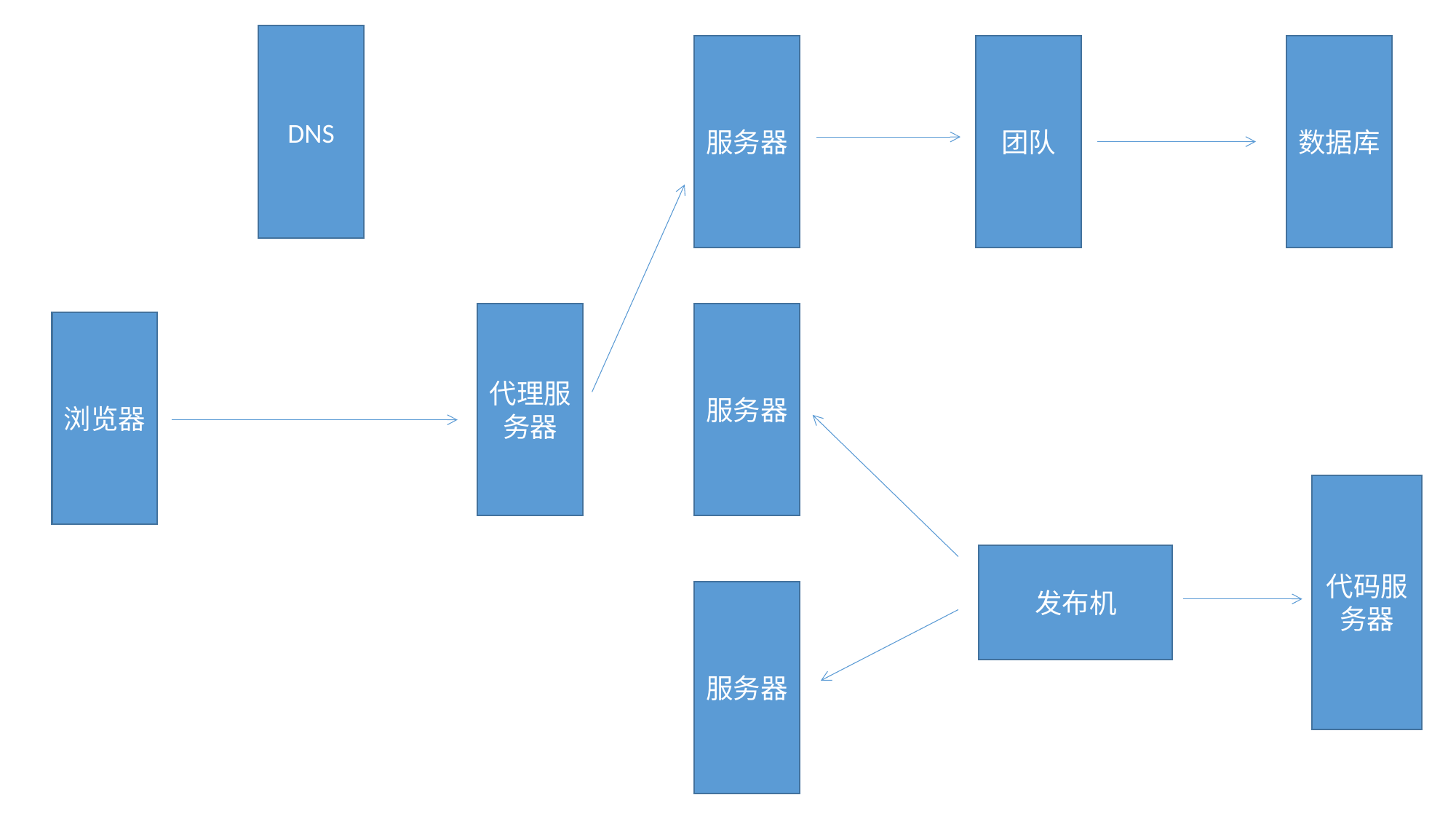

DNS
服务器
团队
数据库
代理服务器
服务器
浏览器
代码服务器
发布机
服务器